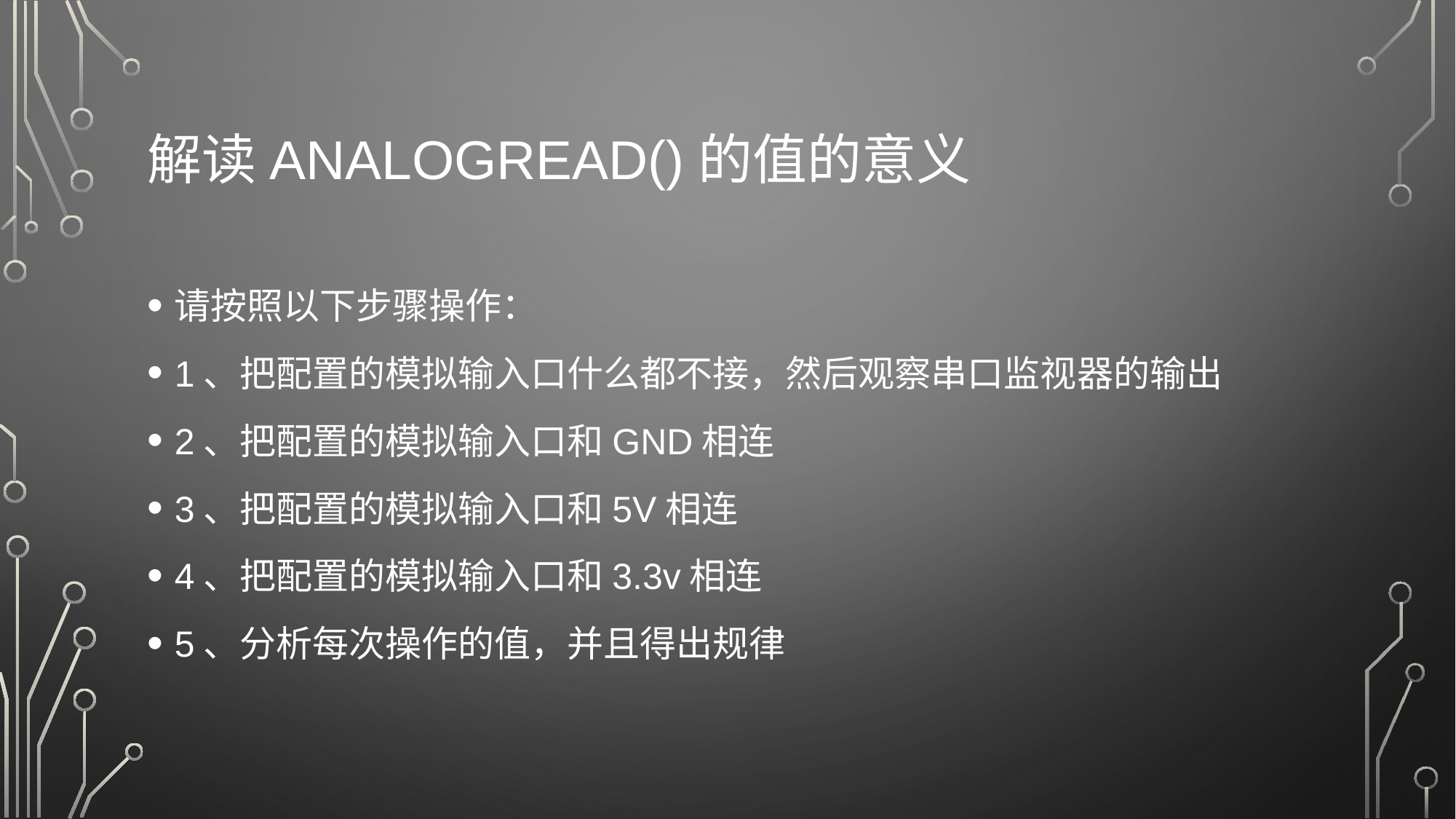

# 解读ANALOGREAD()的值的意义
请按照以下步骤操作：
1、把配置的模拟输入口什么都不接，然后观察串口监视器的输出
2、把配置的模拟输入口和GND相连
3、把配置的模拟输入口和5V相连
4、把配置的模拟输入口和3.3v相连
5、分析每次操作的值，并且得出规律